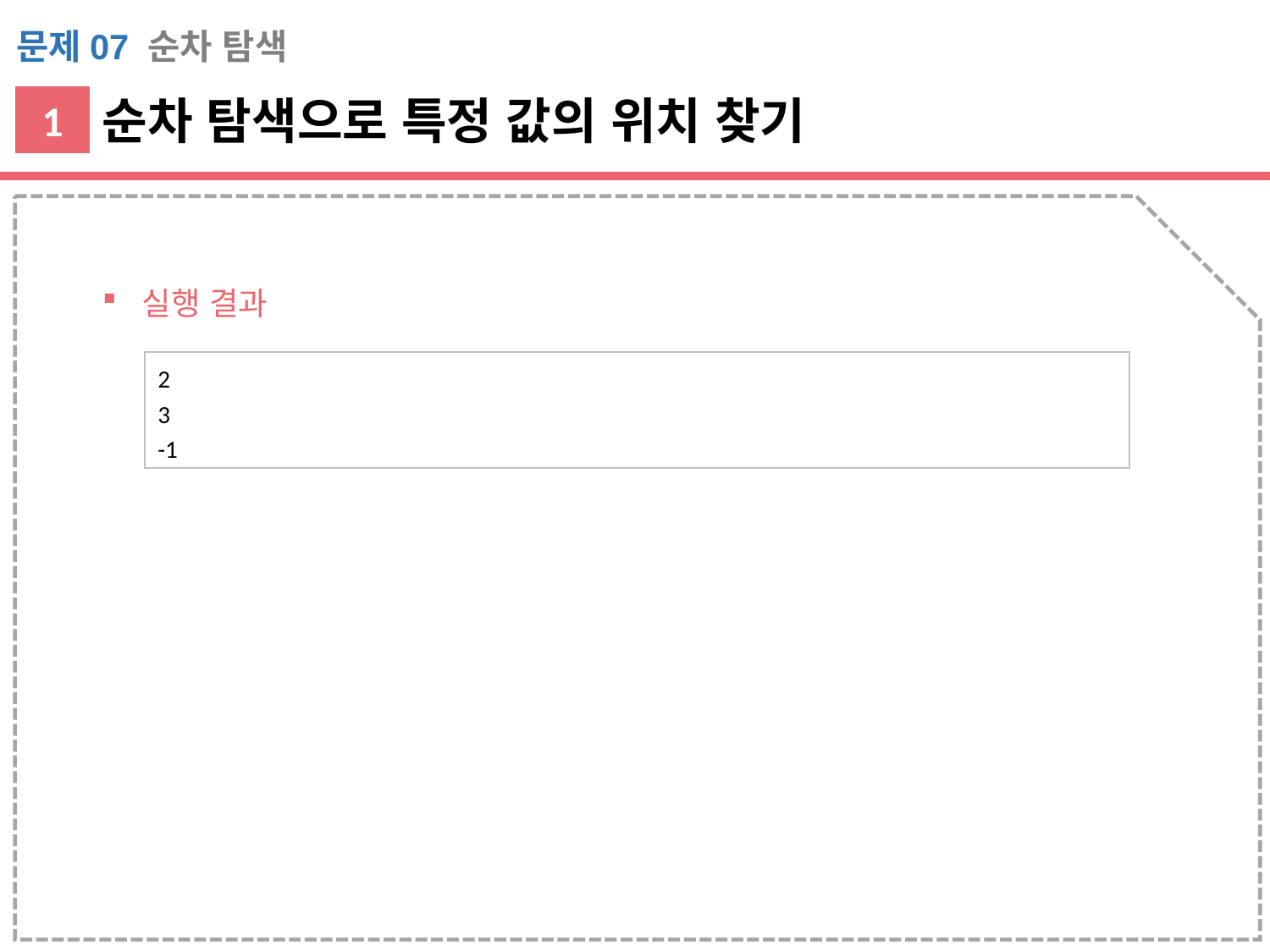

문제07 순차 탐색
순차 탐색으로 특정 값의 위치 찾기
1

실행 결과
2
3
-1